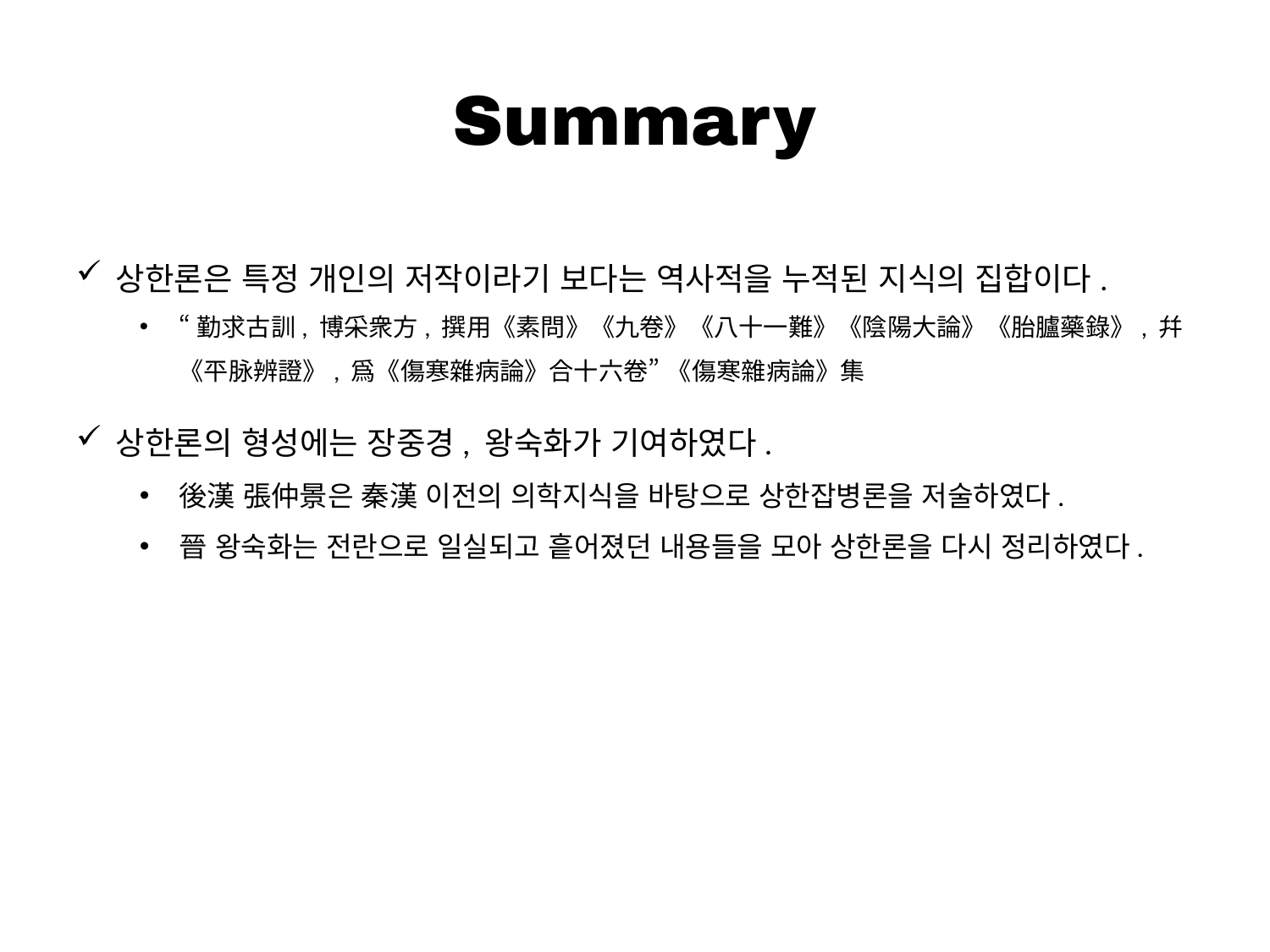

Summary
상한론은 특정 개인의 저작이라기 보다는 역사적을 누적된 지식의 집합이다.
“勤求古訓, 博采衆方, 撰用《素問》《九卷》《八十一難》《陰陽大論》《胎臚藥錄》, 幷《平脉辨證》, 爲《傷寒雜病論》合十六卷” 《傷寒雜病論》集

상한론의 형성에는 장중경, 왕숙화가 기여하였다.
後漢 張仲景은 秦漢 이전의 의학지식을 바탕으로 상한잡병론을 저술하였다.
晉 왕숙화는 전란으로 일실되고 흩어졌던 내용들을 모아 상한론을 다시 정리하였다.